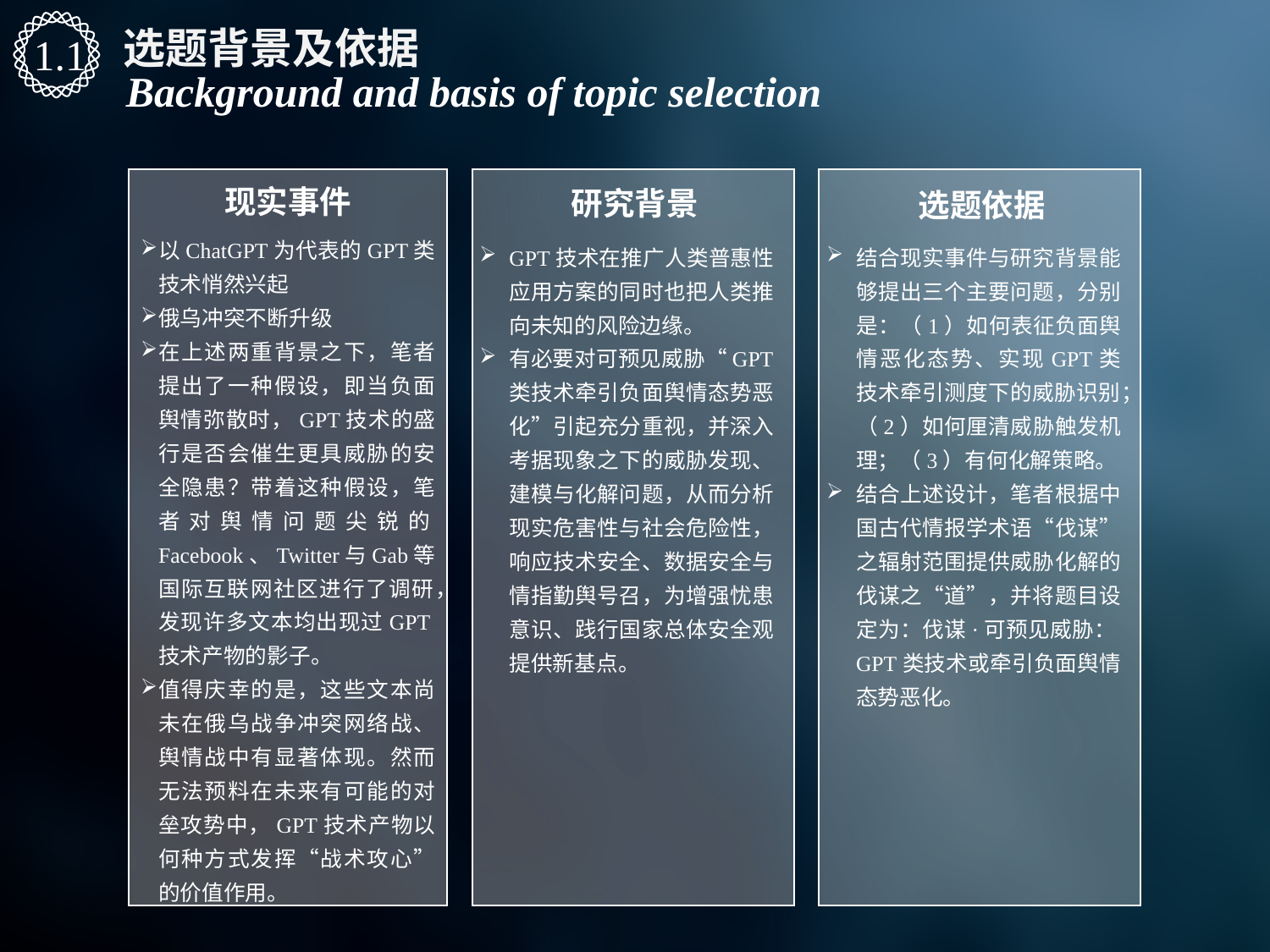

选题背景及依据
1.1
Background and basis of topic selection

现实事件
研究背景
选题依据
以ChatGPT为代表的GPT类技术悄然兴起
俄乌冲突不断升级
在上述两重背景之下，笔者提出了一种假设，即当负面舆情弥散时，GPT技术的盛行是否会催生更具威胁的安全隐患？带着这种假设，笔者对舆情问题尖锐的Facebook、Twitter与Gab等国际互联网社区进行了调研，发现许多文本均出现过GPT技术产物的影子。
值得庆幸的是，这些文本尚未在俄乌战争冲突网络战、舆情战中有显著体现。然而无法预料在未来有可能的对垒攻势中，GPT技术产物以何种方式发挥“战术攻心”的价值作用。
GPT技术在推广人类普惠性应用方案的同时也把人类推向未知的风险边缘。
有必要对可预见威胁“GPT类技术牵引负面舆情态势恶化”引起充分重视，并深入考据现象之下的威胁发现、建模与化解问题，从而分析现实危害性与社会危险性，响应技术安全、数据安全与情指勤舆号召，为增强忧患意识、践行国家总体安全观提供新基点。
结合现实事件与研究背景能够提出三个主要问题，分别是：（1）如何表征负面舆情恶化态势、实现GPT类技术牵引测度下的威胁识别；（2）如何厘清威胁触发机理；（3）有何化解策略。
结合上述设计，笔者根据中国古代情报学术语“伐谋”之辐射范围提供威胁化解的伐谋之“道”，并将题目设定为：伐谋·可预见威胁：GPT类技术或牵引负面舆情态势恶化。